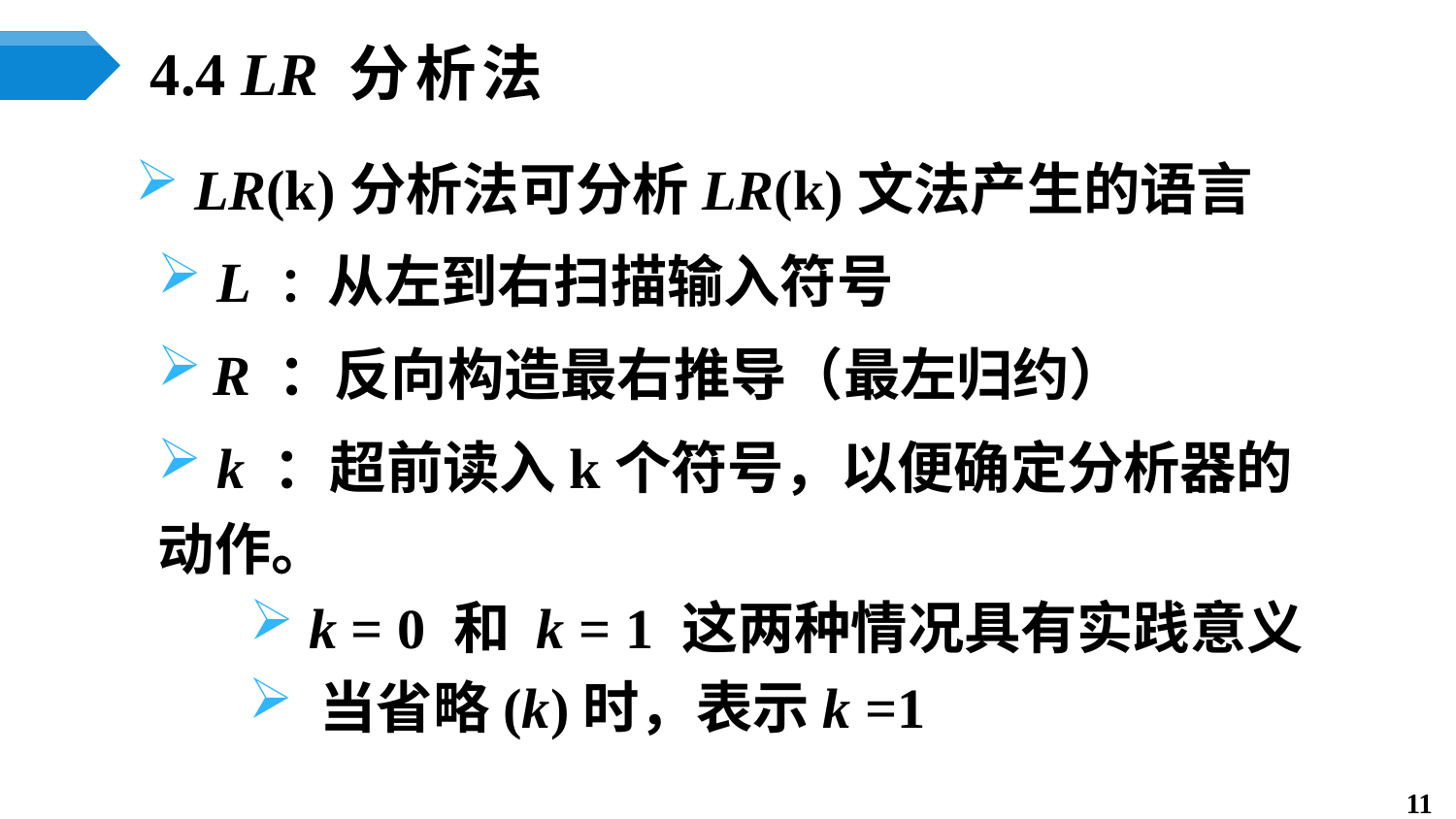

# 4.4 LR 分析法
 LR(k)分析法可分析LR(k)文法产生的语言
 L ：从左到右扫描输入符号
R ：反向构造最右推导（最左归约）
 k ：超前读入k个符号，以便确定分析器的动作。
 k = 0 和 k = 1 这两种情况具有实践意义
 当省略(k)时，表示k =1